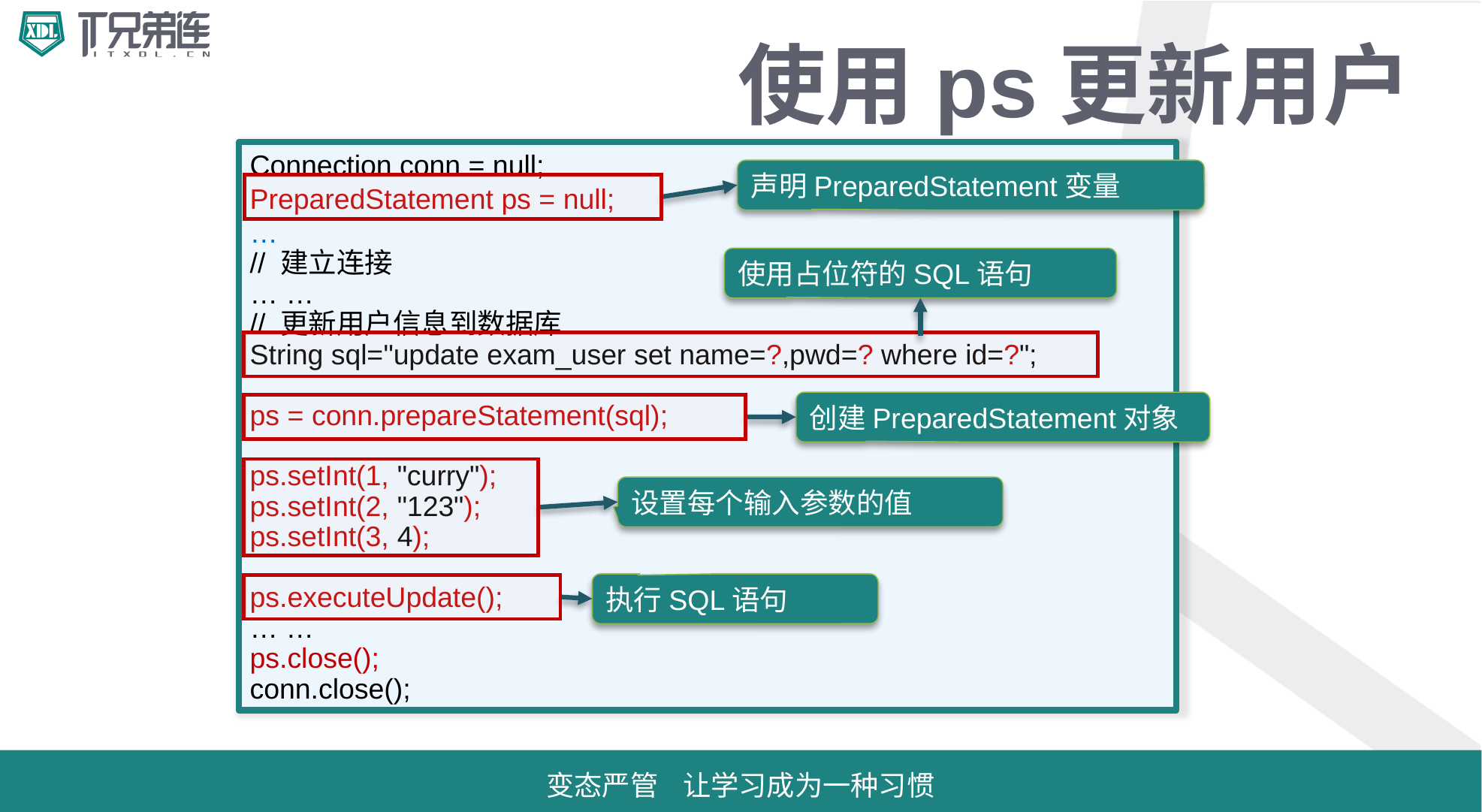

# 使用ps更新用户
Connection conn = null;
PreparedStatement ps = null;
…
// 建立连接
… …
// 更新用户信息到数据库
String sql="update exam_user set name=?,pwd=? where id=?";

ps = conn.prepareStatement(sql);

ps.setInt(1, "curry");
ps.setInt(2, "123");
ps.setInt(3, 4);

ps.executeUpdate();
… …
ps.close();
conn.close();
声明PreparedStatement变量

使用占位符的SQL语句

创建PreparedStatement对象

设置每个输入参数的值
执行SQL语句